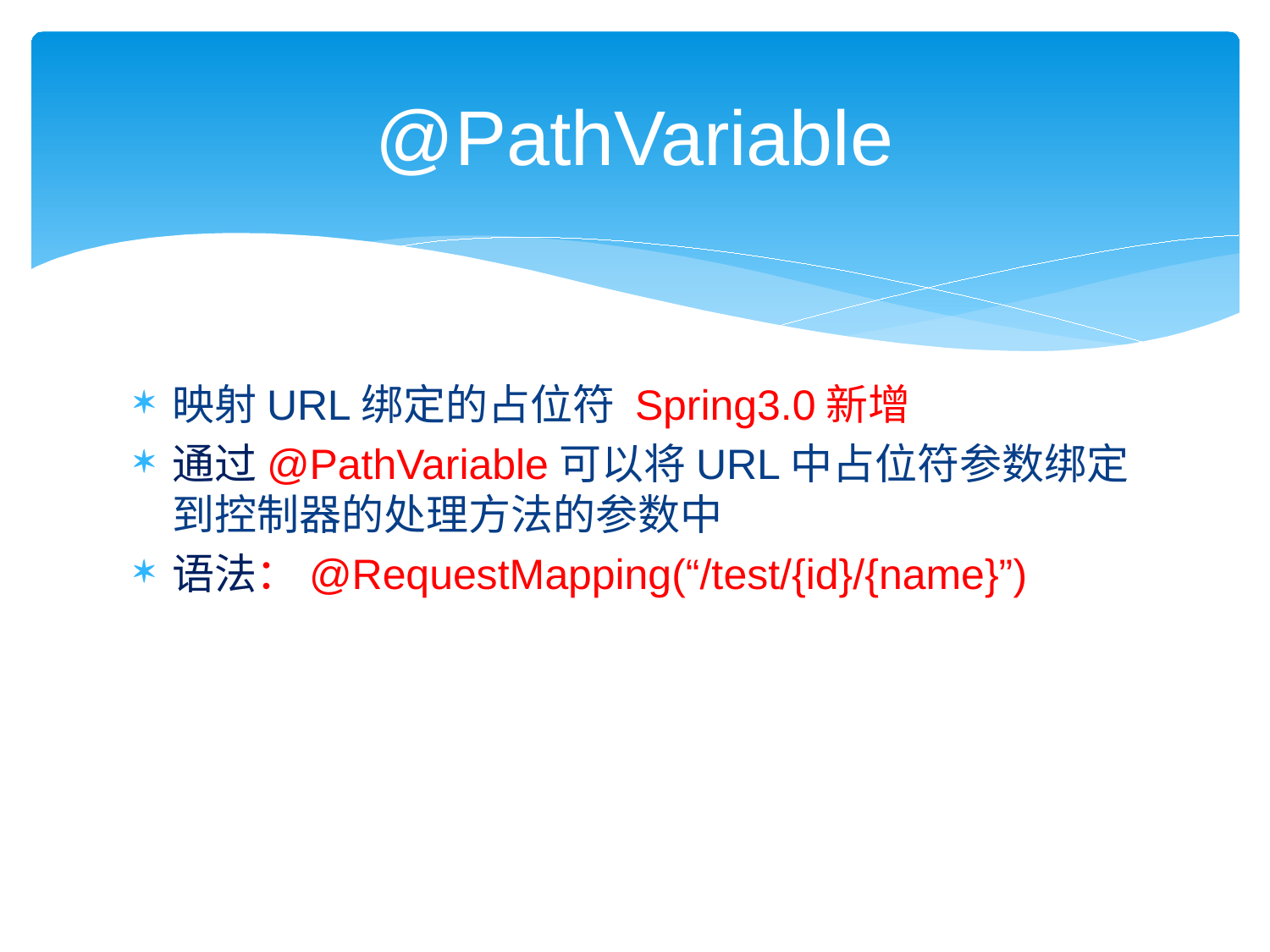

# @PathVariable
映射URL绑定的占位符 Spring3.0新增
通过@PathVariable可以将URL中占位符参数绑定到控制器的处理方法的参数中
语法：@RequestMapping(“/test/{id}/{name}”)